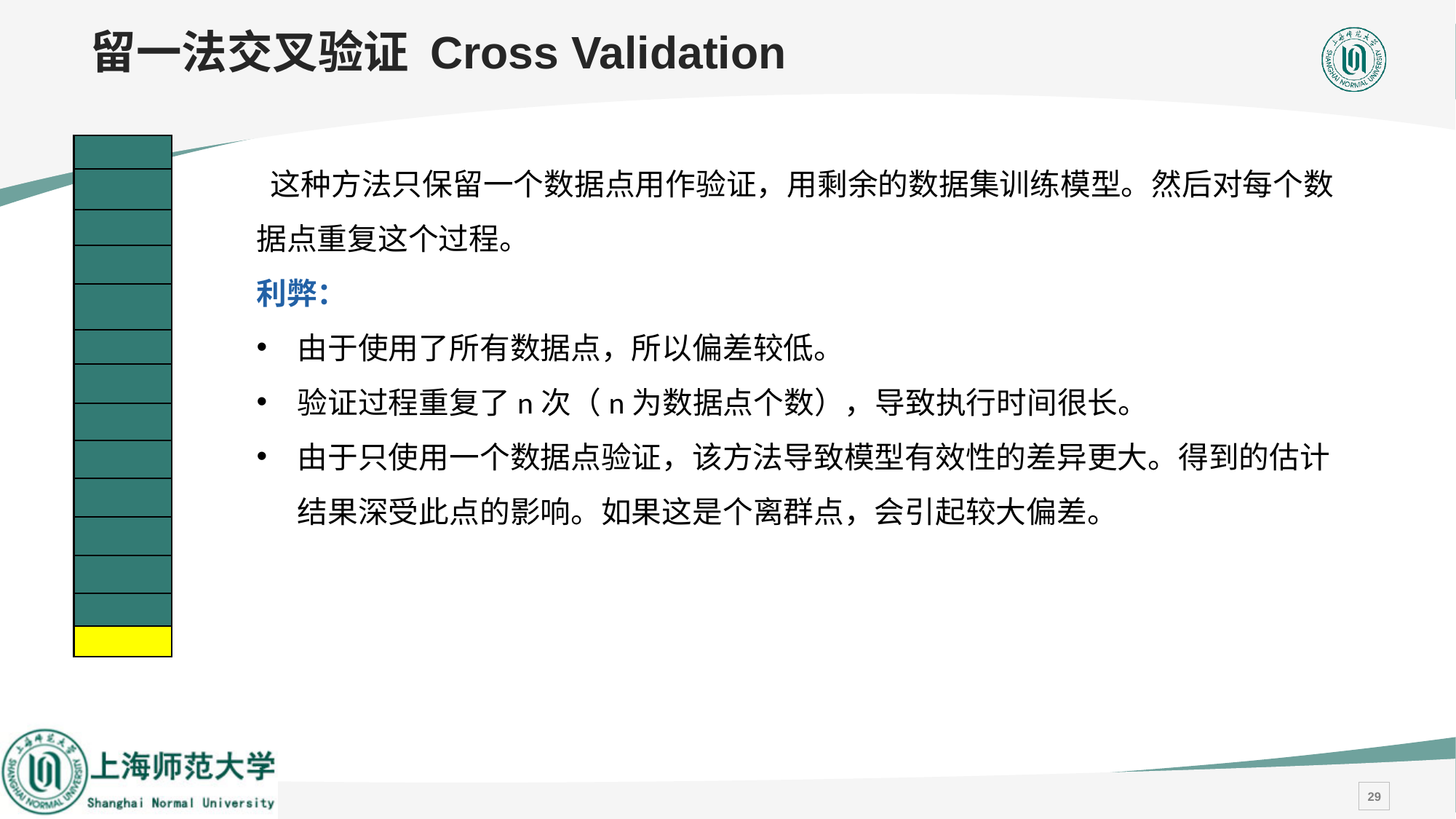

# 留一法交叉验证 Cross Validation

 这种方法只保留一个数据点用作验证，用剩余的数据集训练模型。然后对每个数据点重复这个过程。
利弊：
由于使用了所有数据点，所以偏差较低。
验证过程重复了n次（n为数据点个数），导致执行时间很长。
由于只使用一个数据点验证，该方法导致模型有效性的差异更大。得到的估计结果深受此点的影响。如果这是个离群点，会引起较大偏差。